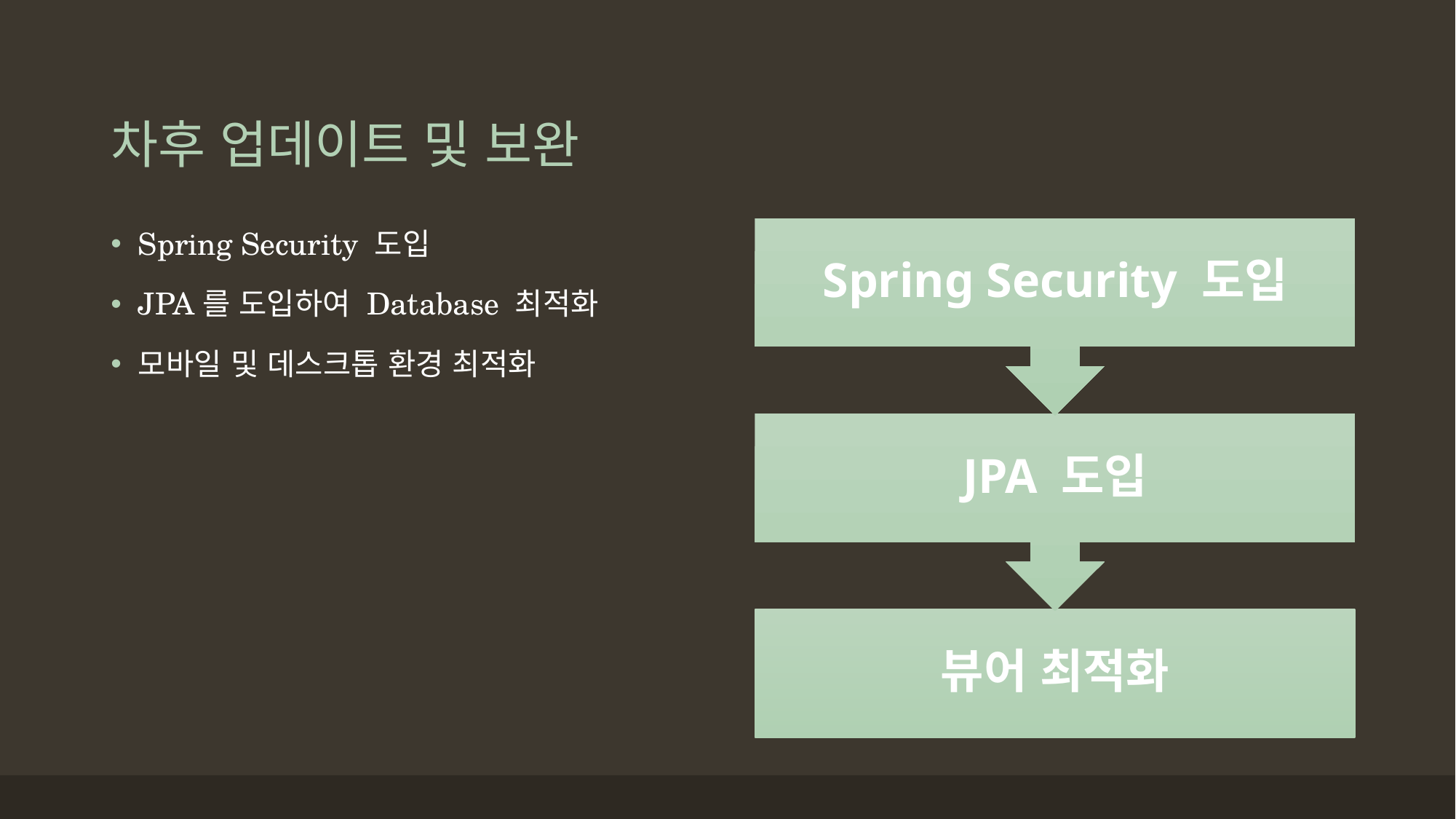

# 차후 업데이트 및 보완
뷰어 최적화
JPA 도입
Spring Security 도입
Spring Security 도입
JPA를 도입하여 Database 최적화
모바일 및 데스크톱 환경 최적화